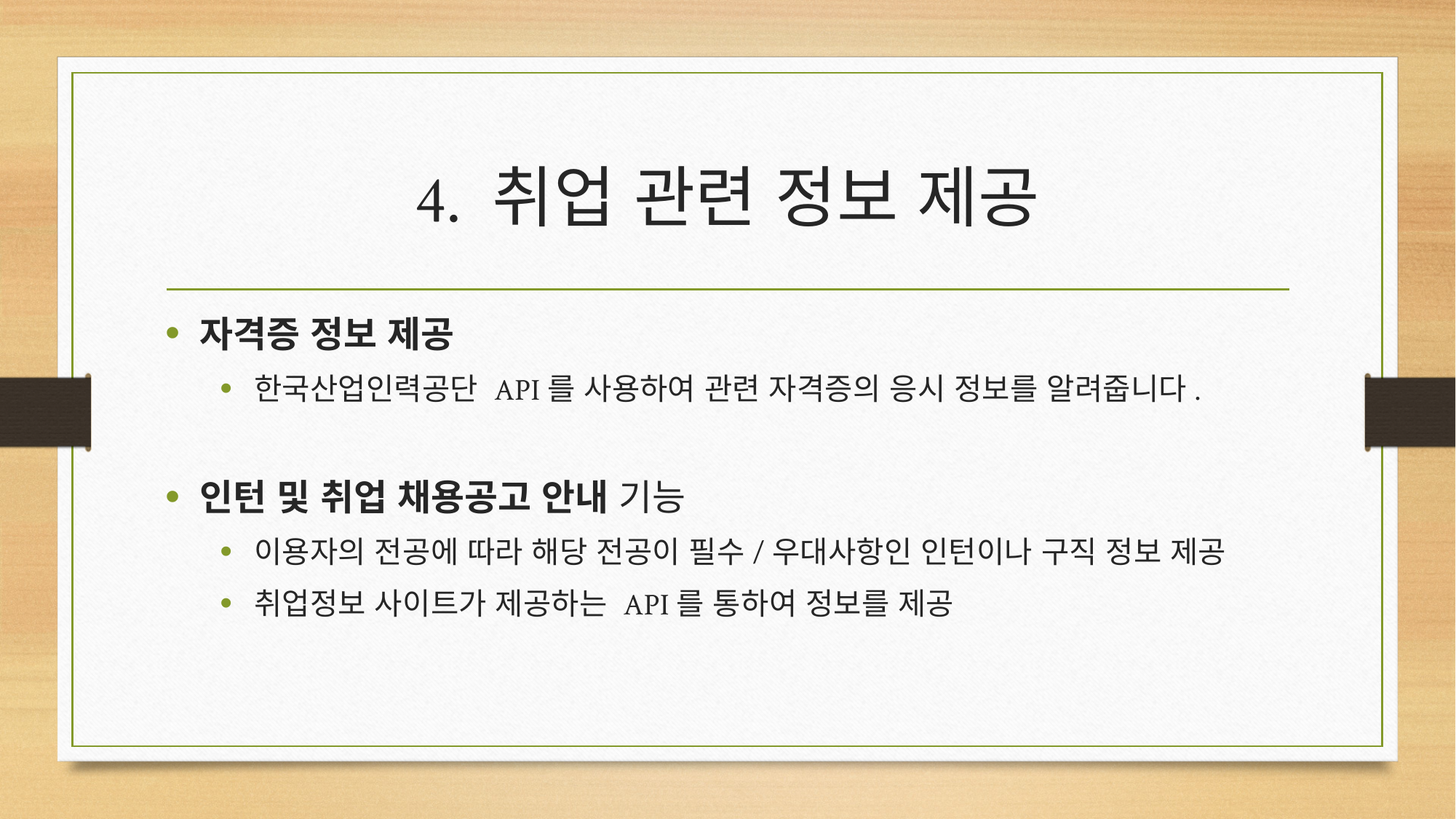

# 4. 취업 관련 정보 제공
자격증 정보 제공
한국산업인력공단 API를 사용하여 관련 자격증의 응시 정보를 알려줍니다.

인턴 및 취업 채용공고 안내 기능
이용자의 전공에 따라 해당 전공이 필수/우대사항인 인턴이나 구직 정보 제공
취업정보 사이트가 제공하는 API를 통하여 정보를 제공